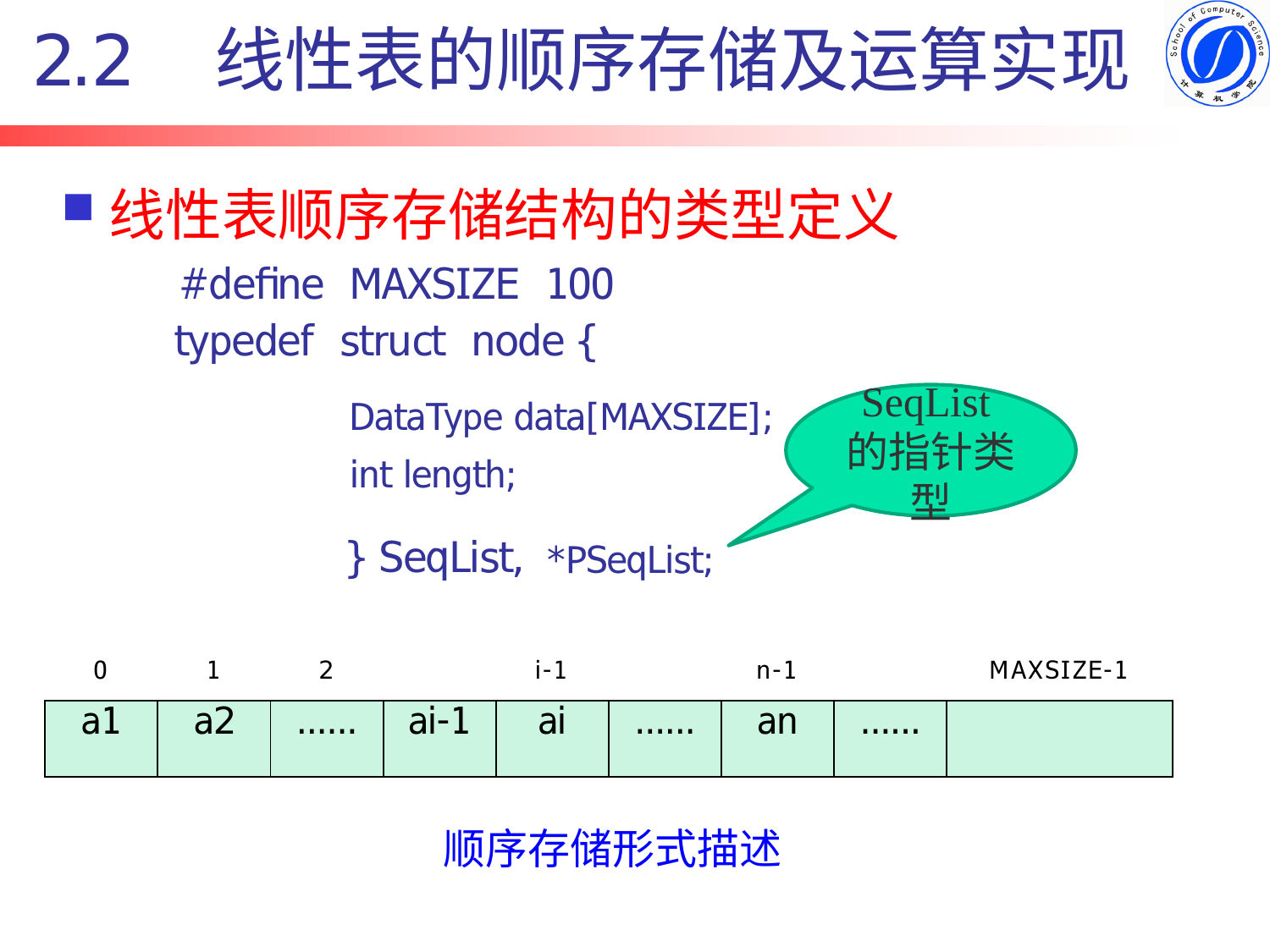

# 2.2   线性表的顺序存储及运算实现
线性表顺序存储结构的类型定义

 #define  MAXSIZE  100
 typedef  struct  node {
DataType data[MAXSIZE];
SeqList的指针类型
int length;
} SeqList,
*PSeqList;
| 0 | 1 | 2 |  | i-1 |  | n-1 |  | MAXSIZE-1 |
| --- | --- | --- | --- | --- | --- | --- | --- | --- |
| a1 | a2 | …… | ai-1 | ai | …… | an | …… |  |
顺序存储形式描述